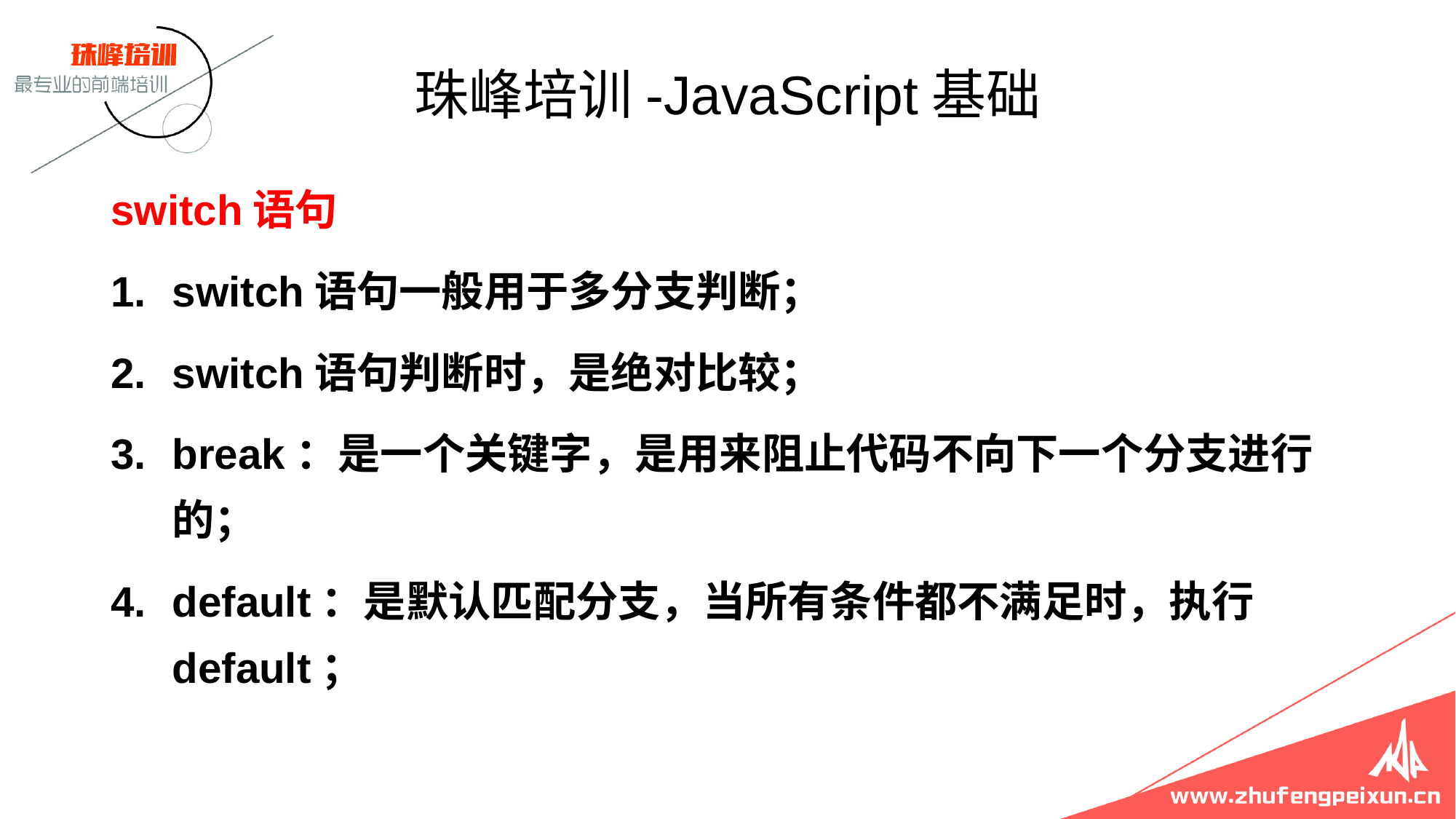

# 珠峰培训-JavaScript基础
switch语句
switch语句一般用于多分支判断；
switch语句判断时，是绝对比较；
break：是一个关键字，是用来阻止代码不向下一个分支进行的；
default：是默认匹配分支，当所有条件都不满足时，执行default；